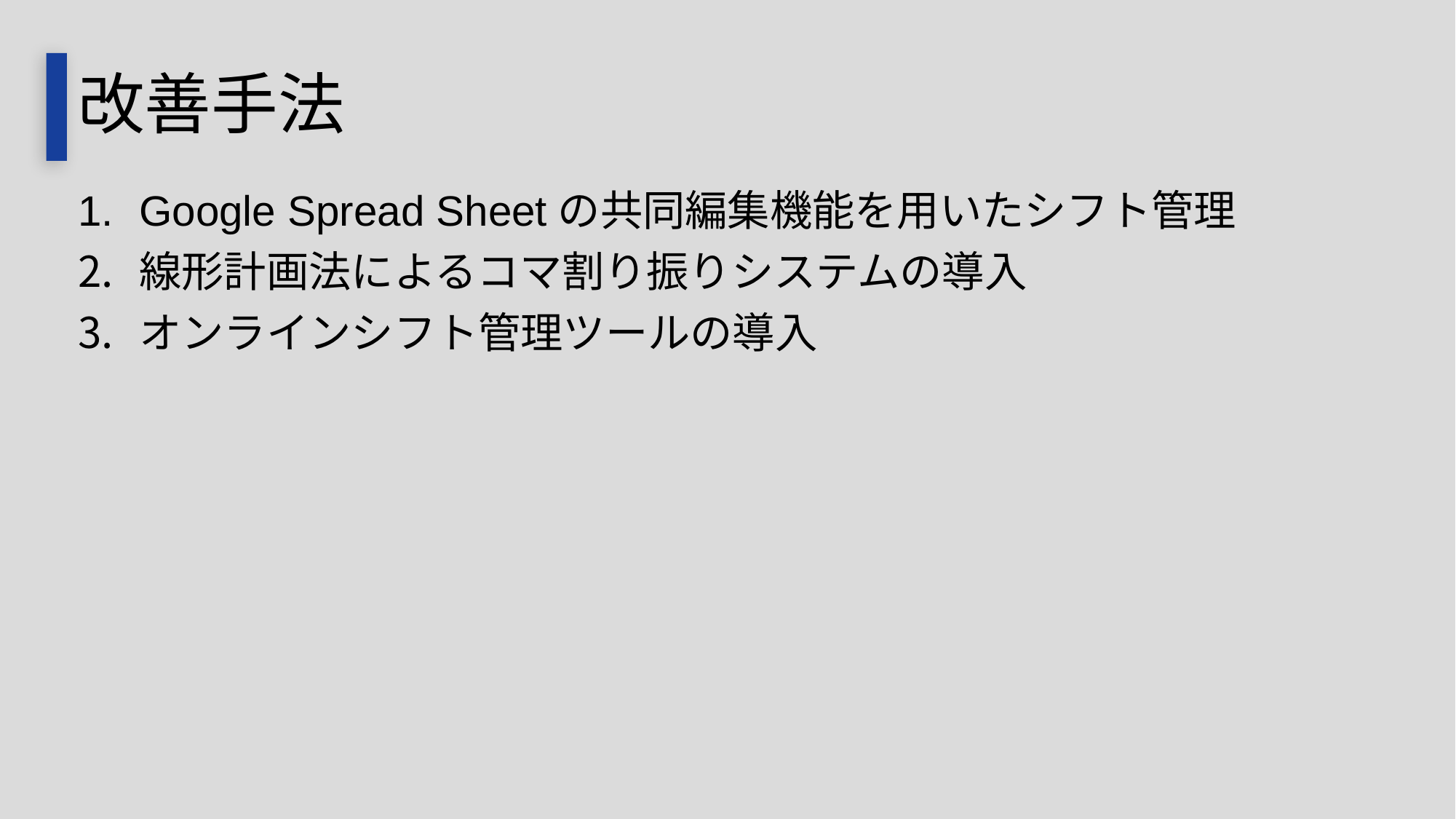

# 改善手法
Google Spread Sheetの共同編集機能を用いたシフト管理
線形計画法によるコマ割り振りシステムの導入
オンラインシフト管理ツールの導入